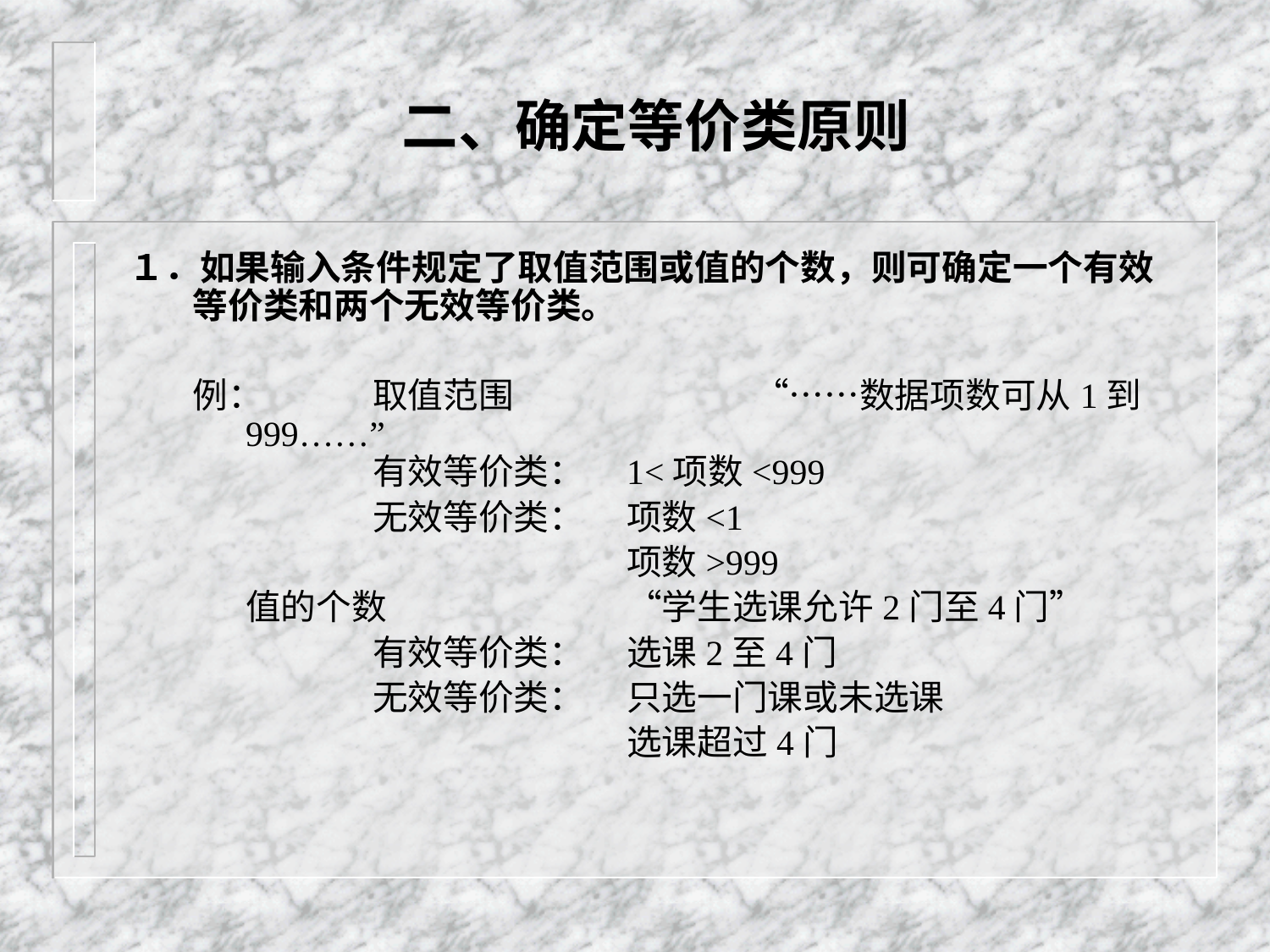

# 二、确定等价类原则
１．如果输入条件规定了取值范围或值的个数，则可确定一个有效等价类和两个无效等价类。

例：	取值范围		“……数据项数可从1到999……”
	有效等价类：	1<项数<999
		无效等价类：	项数<1
				项数>999
	值的个数		“学生选课允许2门至4门”
		有效等价类：	选课2至4门
		无效等价类：	只选一门课或未选课
				选课超过4门